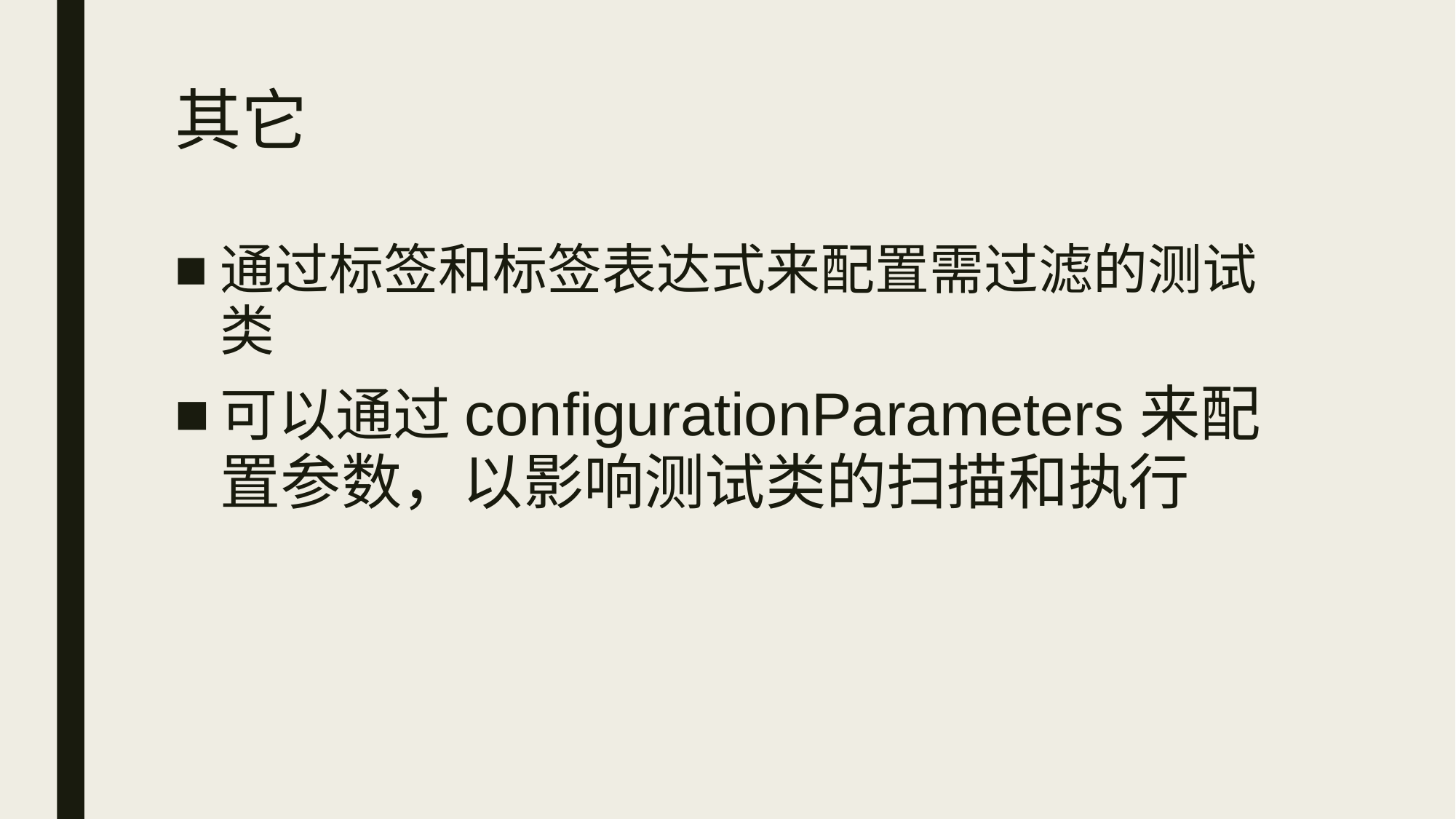

# 其它

通过标签和标签表达式来配置需过滤的测试类
可以通过configurationParameters来配置参数，以影响测试类的扫描和执行